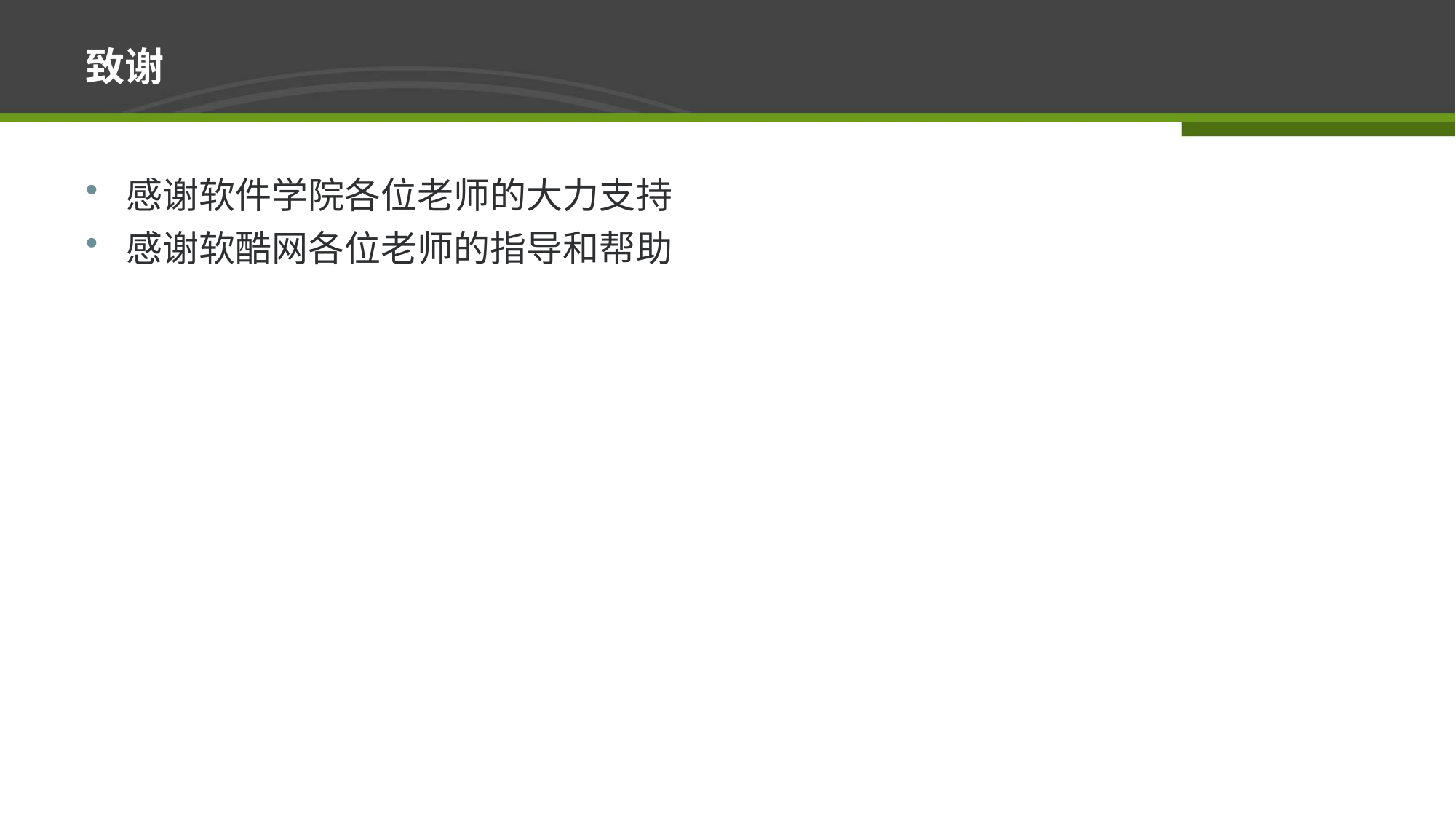

# 致谢
感谢软件学院各位老师的大力支持
感谢软酷网各位老师的指导和帮助